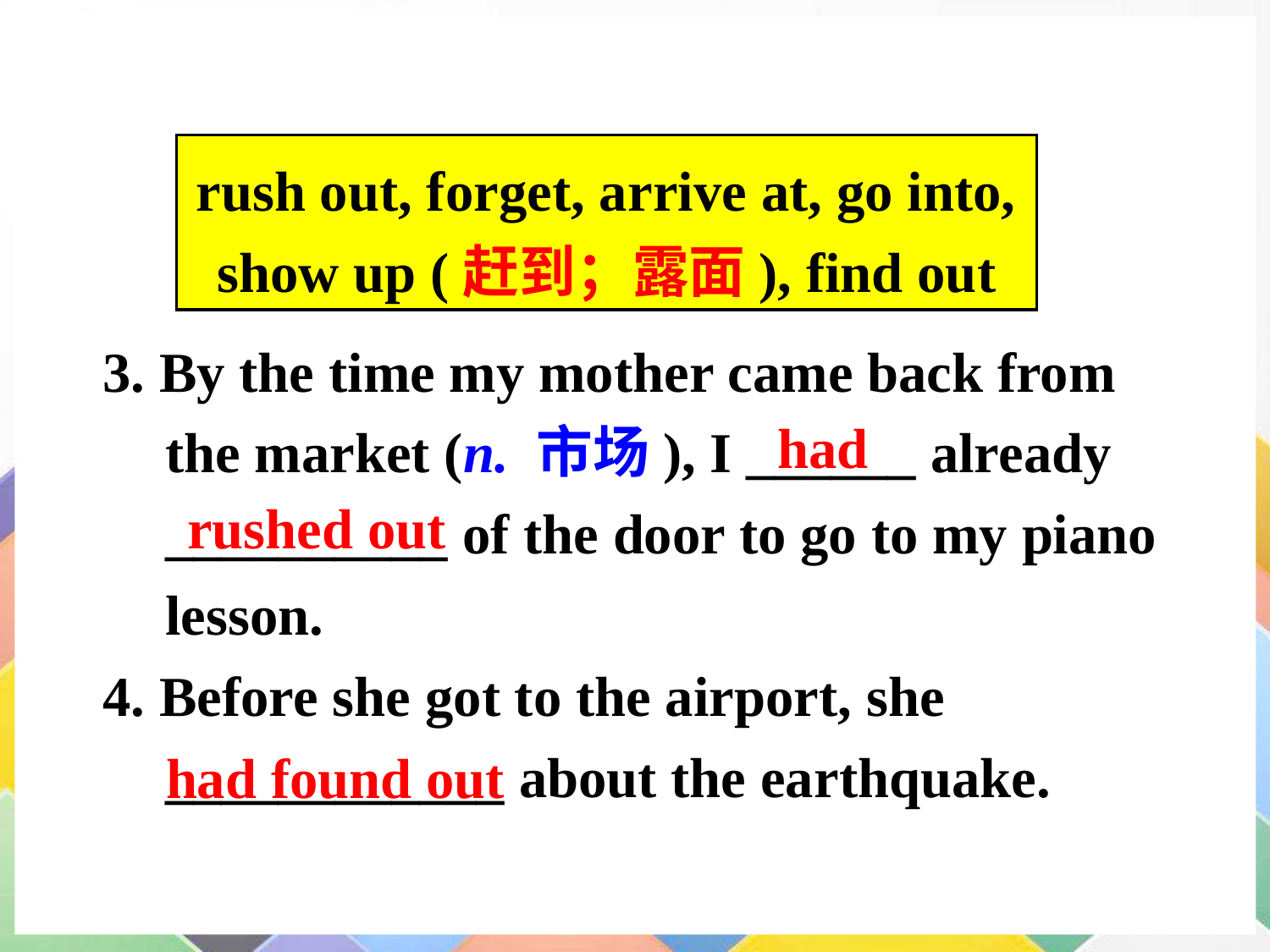

rush out, forget, arrive at, go into,
show up (赶到；露面), find out
3. By the time my mother came back from the market (n. 市场), I ______ already __________ of the door to go to my piano lesson.
4. Before she got to the airport, she ____________ about the earthquake.
had
rushed out
had found out